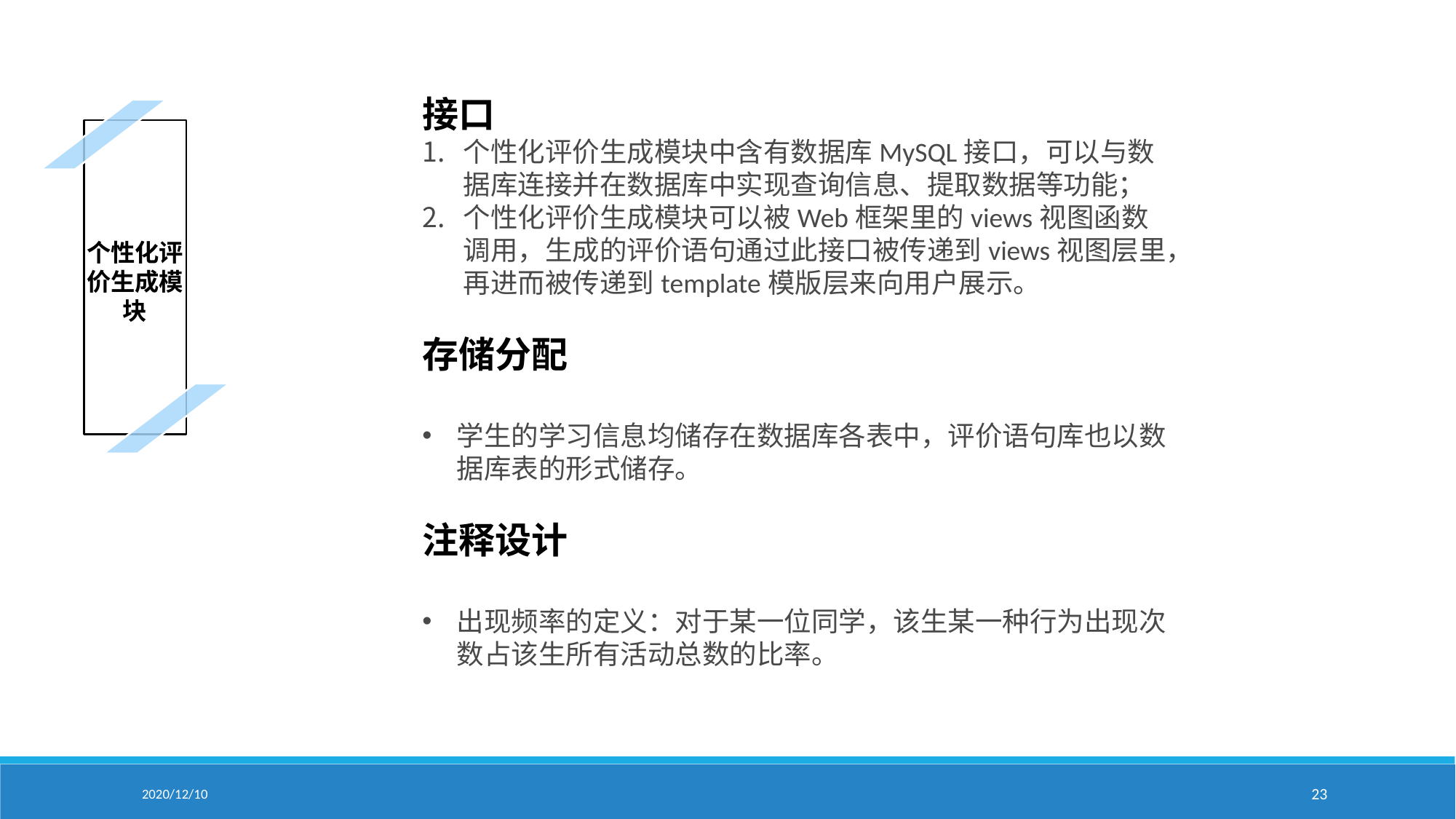

接口
个性化评价生成模块中含有数据库MySQL接口，可以与数据库连接并在数据库中实现查询信息、提取数据等功能；
个性化评价生成模块可以被Web框架里的views视图函数调用，生成的评价语句通过此接口被传递到views视图层里，再进而被传递到template模版层来向用户展示。

存储分配

学生的学习信息均储存在数据库各表中，评价语句库也以数据库表的形式储存。

注释设计

出现频率的定义：对于某一位同学，该生某一种行为出现次数占该生所有活动总数的比率。

个性化评价生成模块

2020/12/10
23